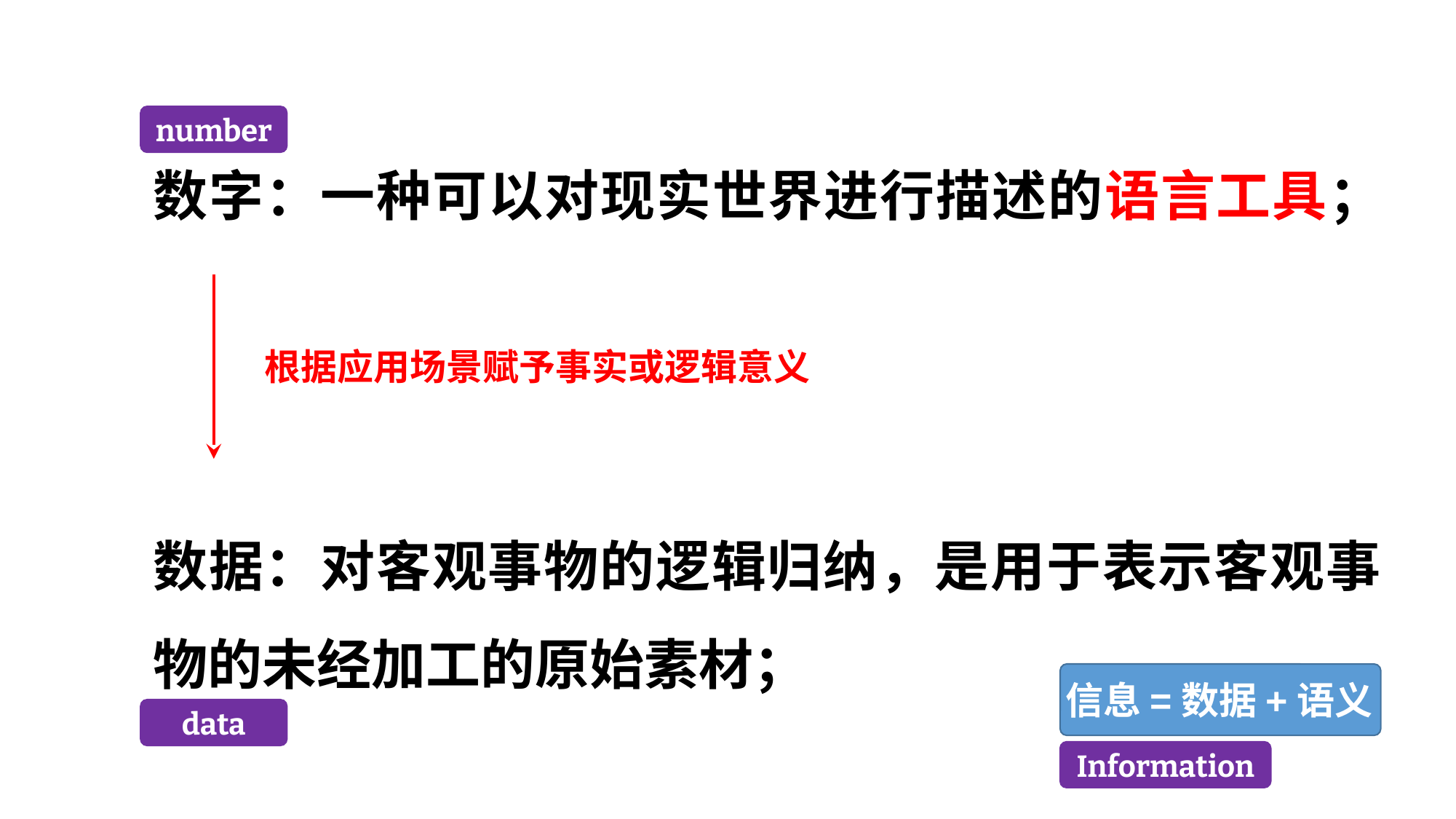

number
数字：一种可以对现实世界进行描述的语言工具；
根据应用场景赋予事实或逻辑意义
数据：对客观事物的逻辑归纳，是用于表示客观事物的未经加工的原始素材；

信息=数据+语义
Information
data